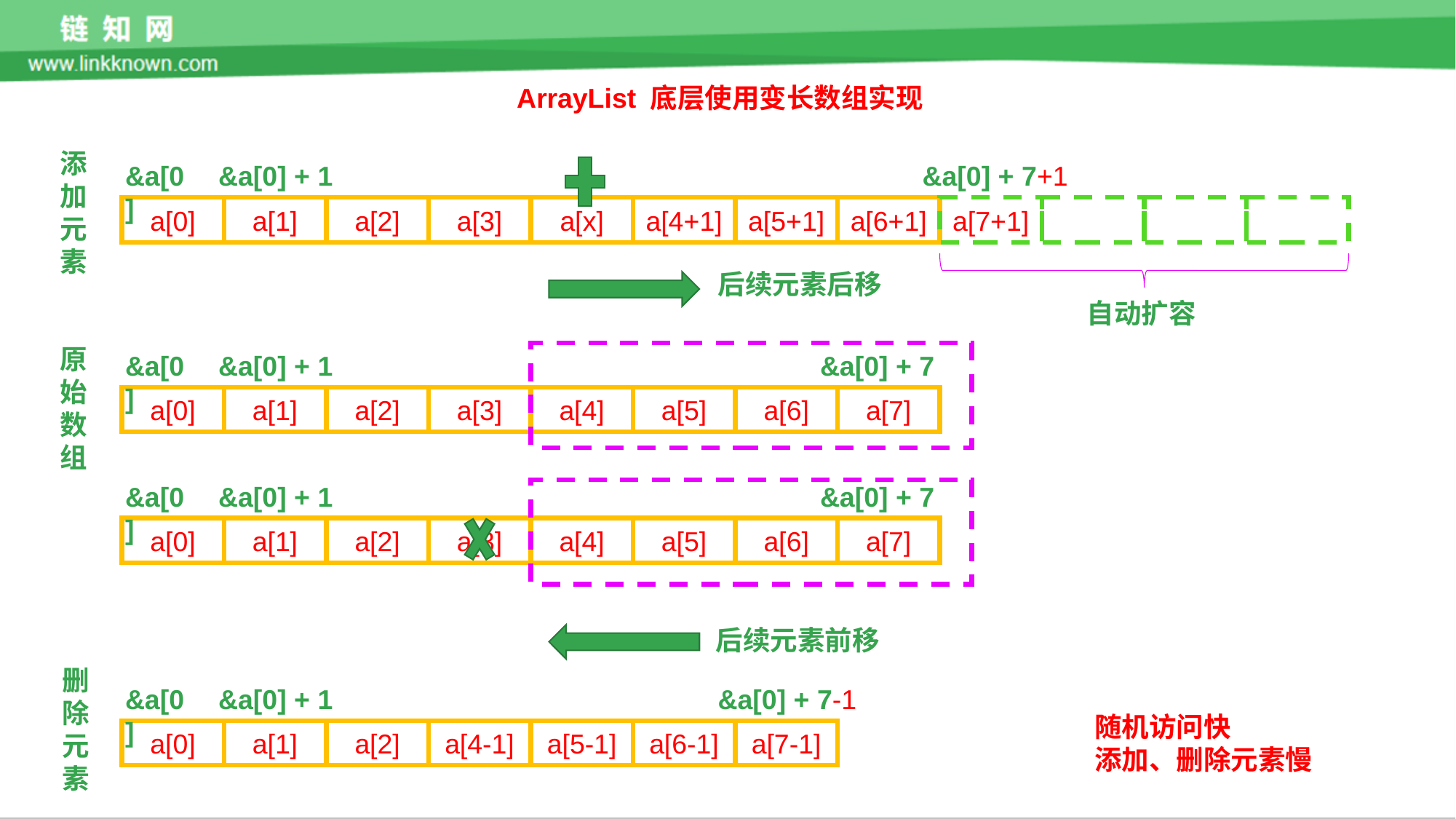

ArrayList 底层使用变长数组实现
添加元素

&a[0]
&a[0] + 1
&a[0] + 7+1
a[0]
a[1]
a[2]
a[3]
a[x]
a[4+1]
a[5+1]
a[6+1]
a[7+1]

后续元素后移

自动扩容
原始数组
&a[0]
&a[0] + 1

&a[0] + 7
a[0]
a[1]
a[2]
a[3]
a[4]
a[5]
a[6]
a[7]
&a[0]
&a[0] + 1
&a[0] + 7

a[0]
a[1]
a[2]
a[3]
a[4]
a[5]
a[6]
a[7]
后续元素前移

删除元素
&a[0]
&a[0] + 1
&a[0] + 7-1
随机访问快
添加、删除元素慢
a[0]
a[1]
a[2]
a[4-1]
a[5-1]
a[6-1]
a[7-1]